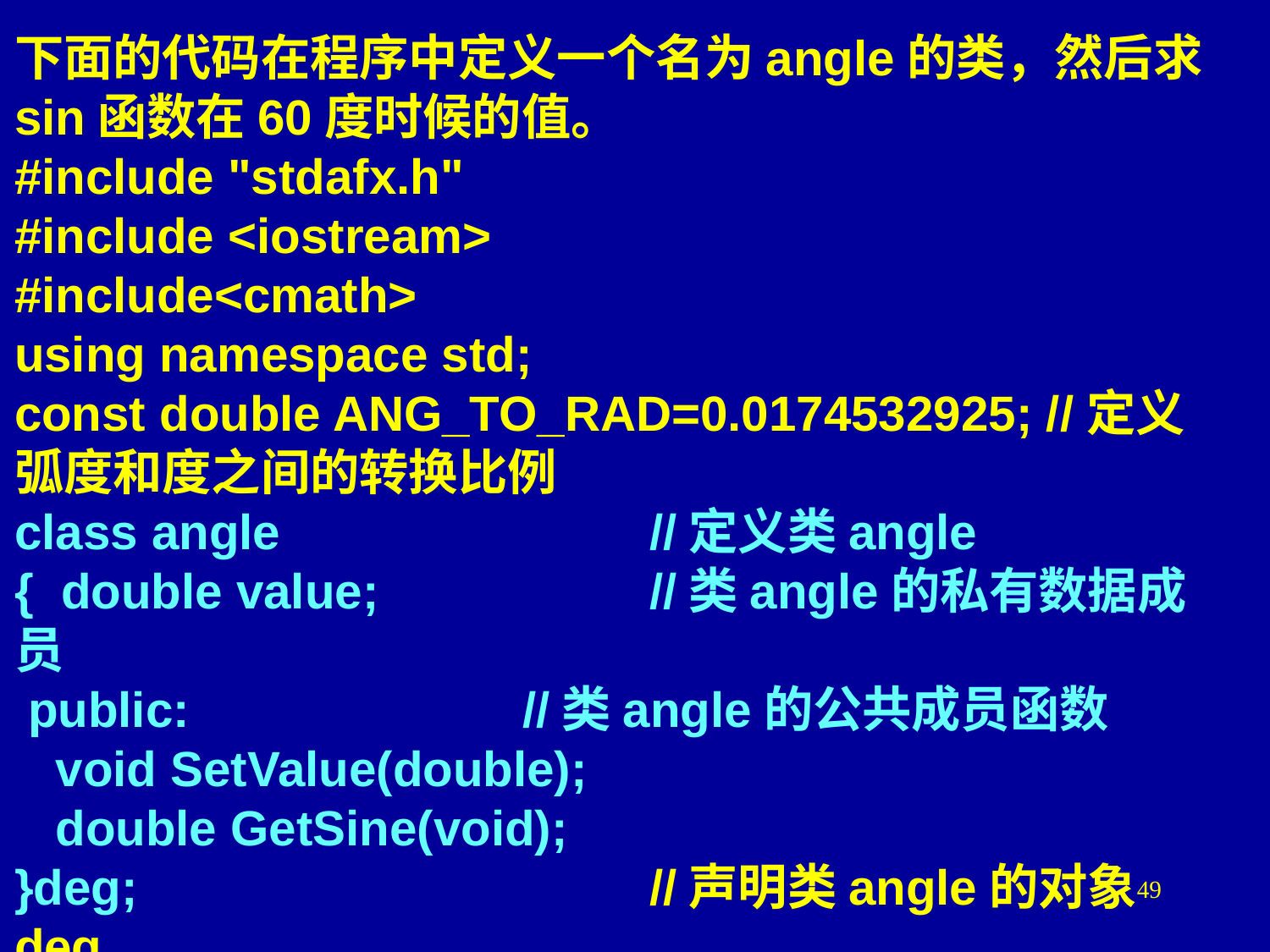

下面的代码在程序中定义一个名为angle的类，然后求sin函数在60度时候的值。
#include "stdafx.h"
#include <iostream>
#include<cmath>
using namespace std;
const double ANG_TO_RAD=0.0174532925; //定义弧度和度之间的转换比例
class angle   			//定义类angle
{  double value;  		//类angle的私有数据成员
 public:   			//类angle的公共成员函数
   void SetValue(double);
   double GetSine(void);
}deg; 				//声明类angle的对象deg
49